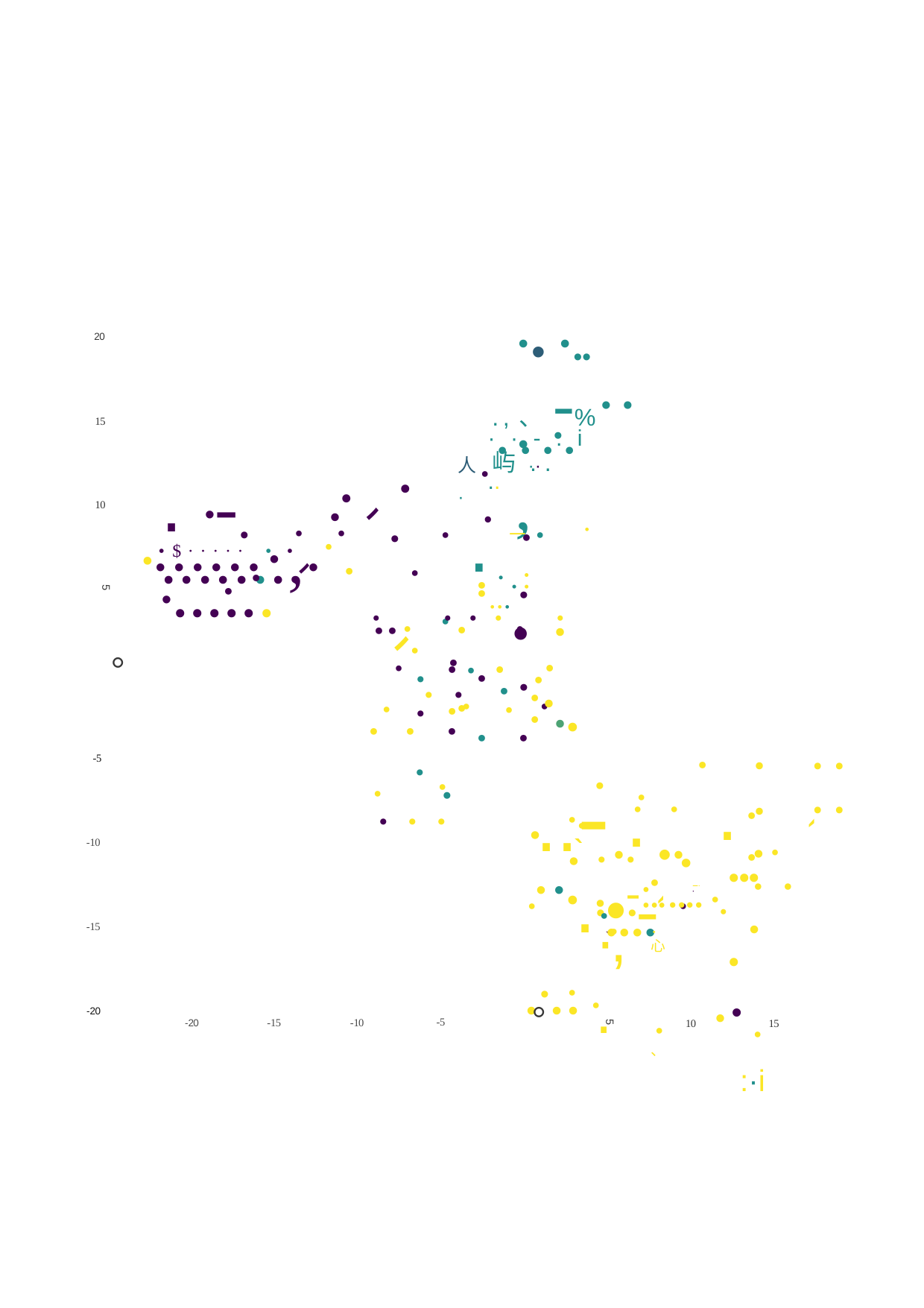

.• .••.．,
.,、-%··屿..
20
·.·.-...i..
人．···
15
. •-•......
．•_．.．... ．．．．
．． ．．
10
．
、．
．．••
．．．．．．
·.......,
．．．、．．
• $····· ••
•
••••••
•
．
．
··.:
•．•••．•	．．．
5
．． ．••．•．•••
．
．．．．．． 、
．
。
.．. ．
．
．．．．．
．
．
．
．．	． ．
-5
．． ．．.．.•••-．•..•..
：：．．．
..- • •
. -:......
．
｀．．．
．．
．
....
．
．
．••·•．­
:·i
-10
｀
•• ．	．
．｀
｀
i .
·,.
••••
．心．、
-15
-20
。
-5
-15
-10
10
15
-20
5